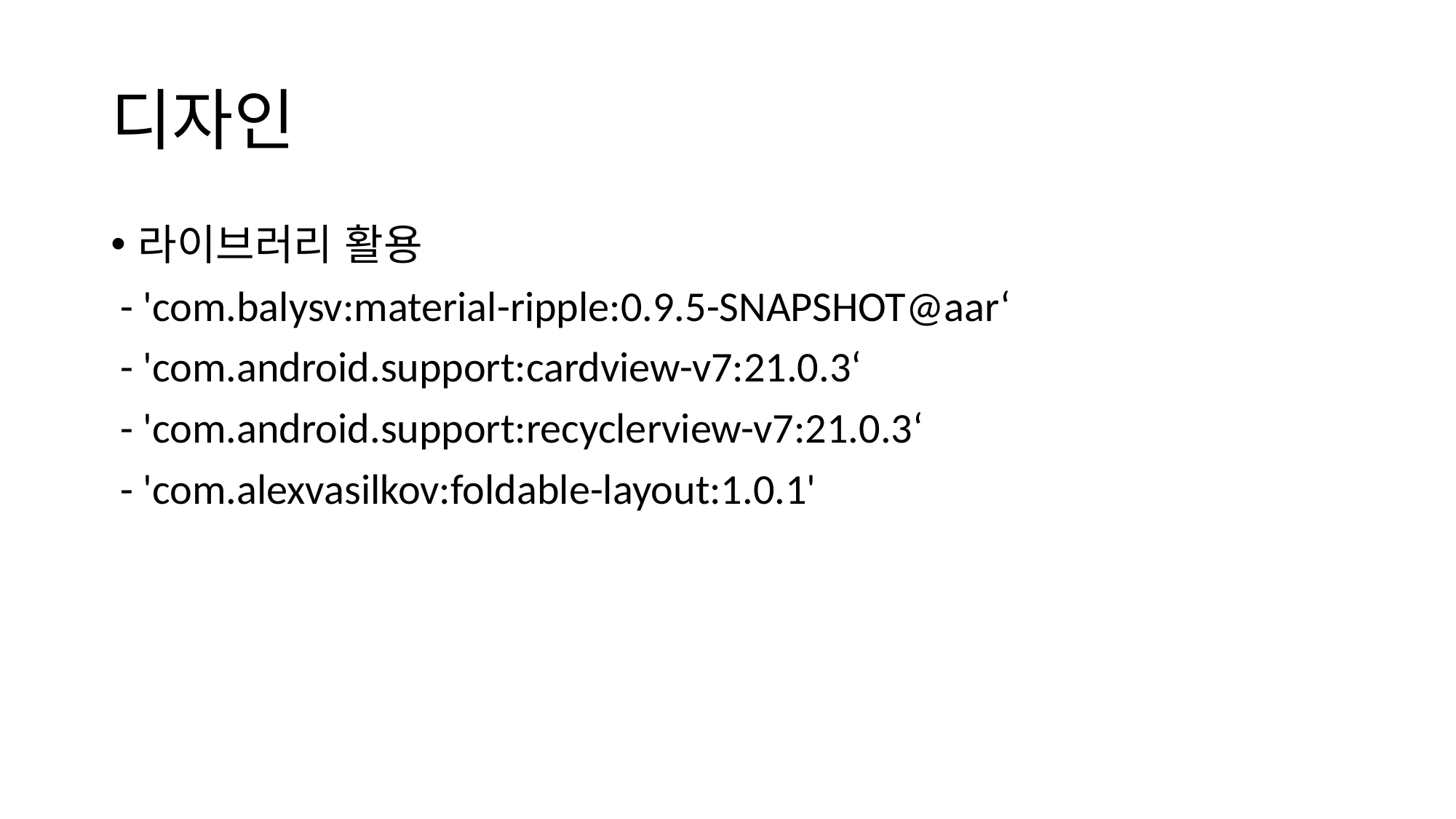

# 디자인
라이브러리 활용
 - 'com.balysv:material-ripple:0.9.5-SNAPSHOT@aar‘
 - 'com.android.support:cardview-v7:21.0.3‘
 - 'com.android.support:recyclerview-v7:21.0.3‘
 - 'com.alexvasilkov:foldable-layout:1.0.1'